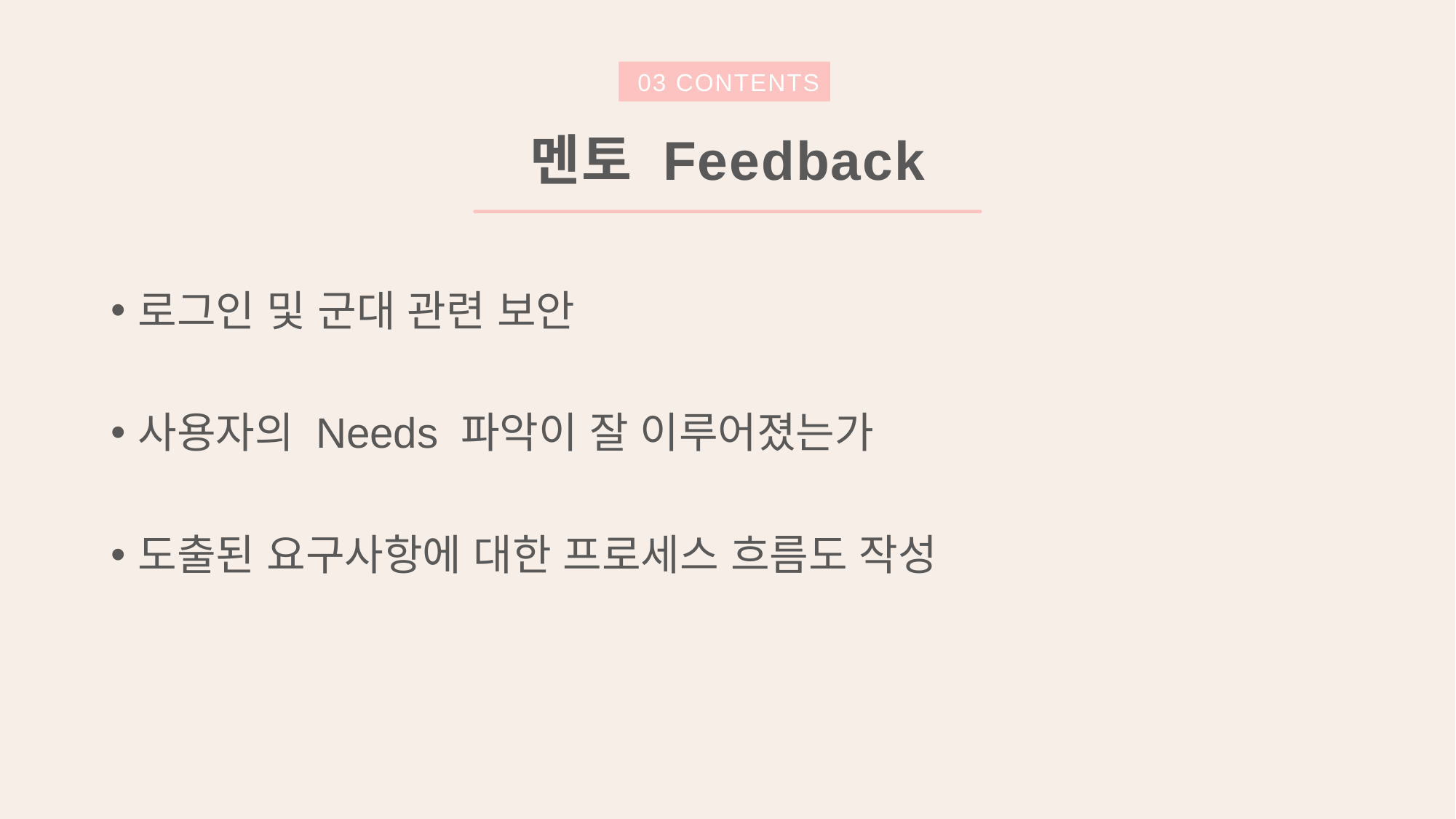

03 CONTENTS
멘토 Feedback

로그인 및 군대 관련 보안

사용자의 Needs 파악이 잘 이루어졌는가

도출된 요구사항에 대한 프로세스 흐름도 작성